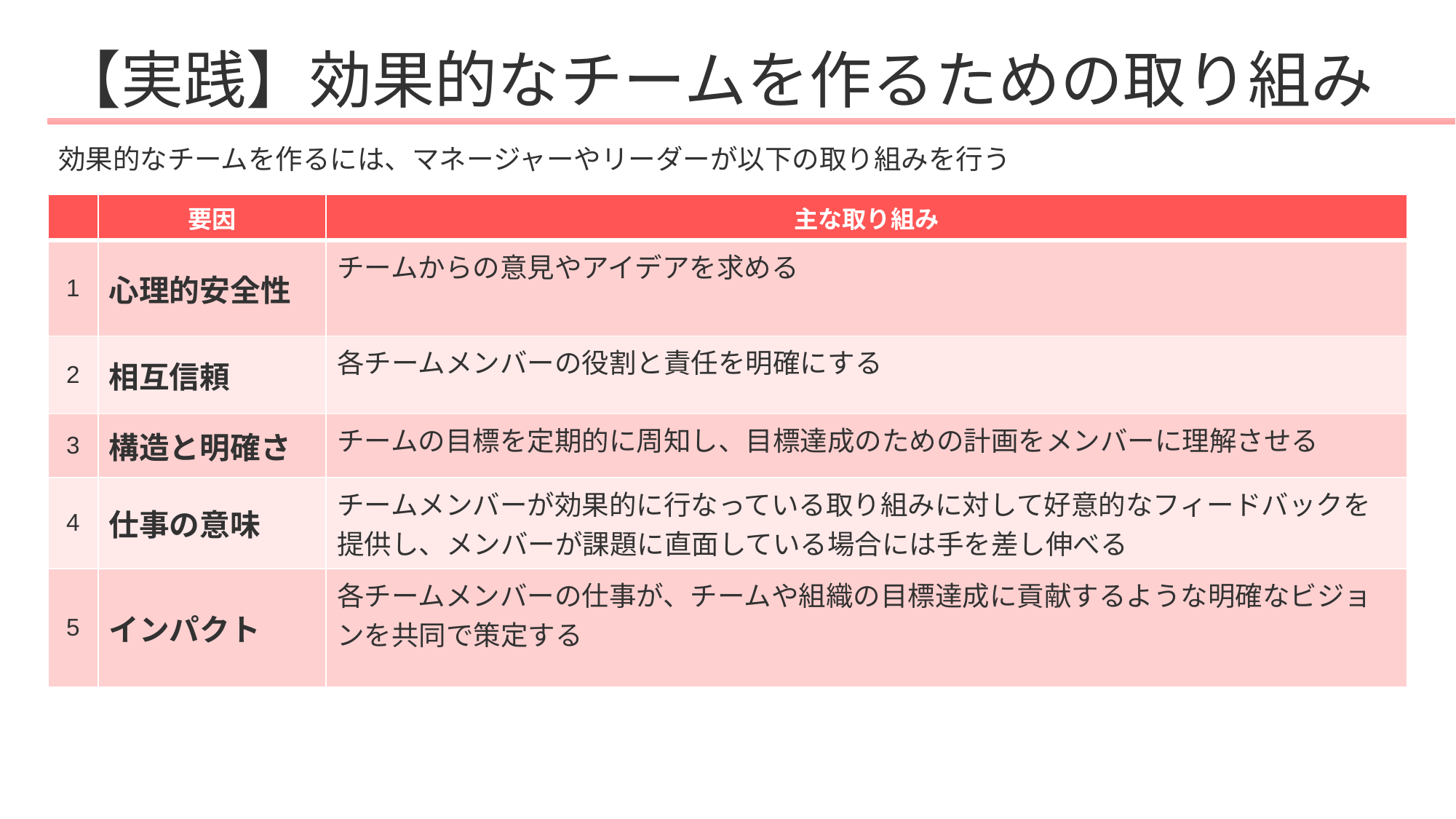

# 【実践】効果的なチームを作るための取り組み
効果的なチームを作るには、マネージャーやリーダーが以下の取り組みを行う
|  | 要因 | 主な取り組み |
| --- | --- | --- |
| 1 | 心理的安全性 | チームからの意見やアイデアを求める |
| 2 | 相互信頼 | 各チームメンバーの役割と責任を明確にする |
| 3 | 構造と明確さ | チームの目標を定期的に周知し、目標達成のための計画をメンバーに理解させる |
| 4 | 仕事の意味 | チームメンバーが効果的に行なっている取り組みに対して好意的なフィードバックを提供し、メンバーが課題に直面している場合には手を差し伸べる |
| 5 | インパクト | 各チームメンバーの仕事が、チームや組織の目標達成に貢献するような明確なビジョンを共同で策定する |
98